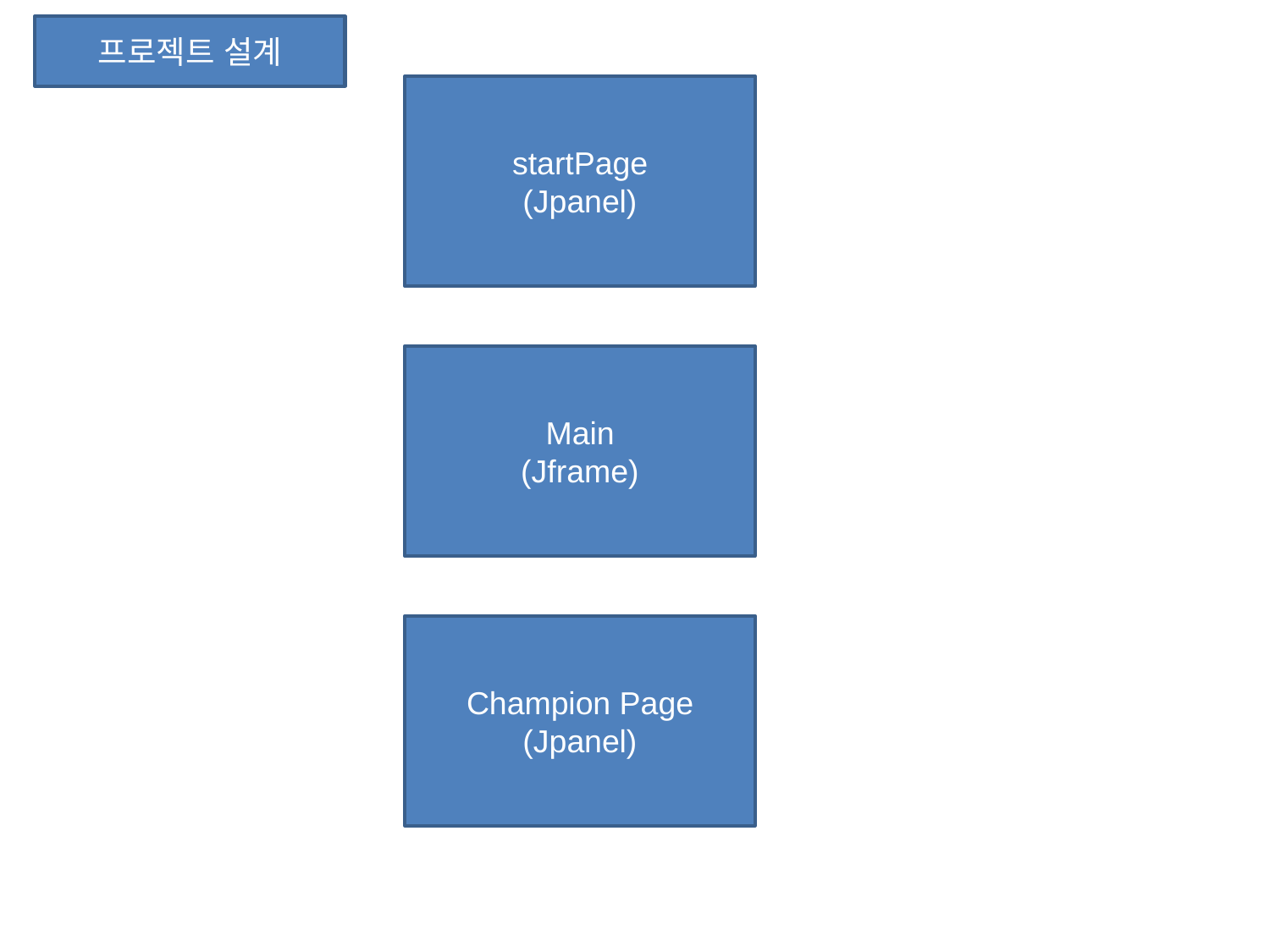

프로젝트 설계
startPage
(Jpanel)
Main
(Jframe)
Champion Page
(Jpanel)